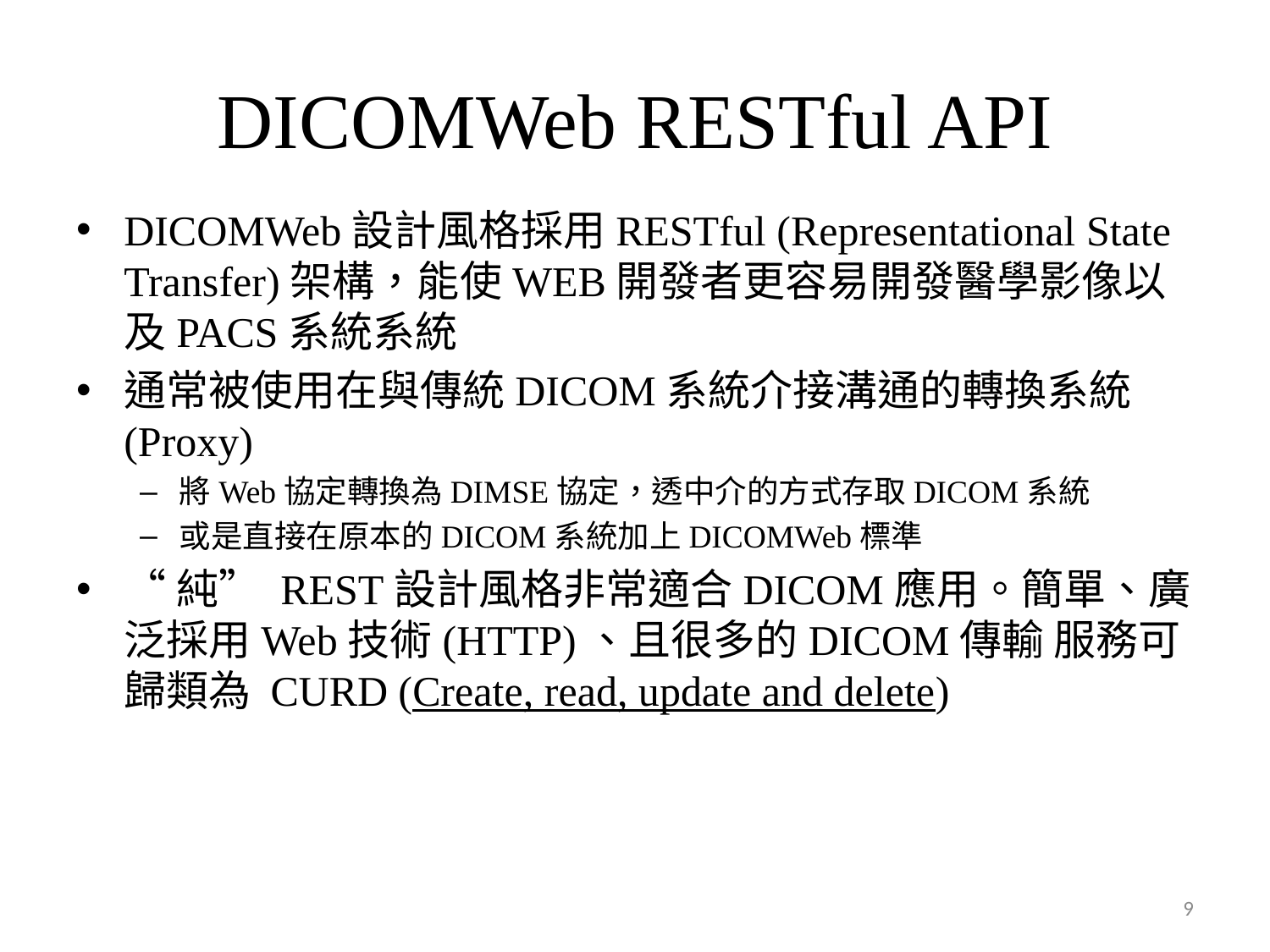

# DICOMWeb RESTful API
DICOMWeb設計風格採用RESTful (Representational State Transfer)架構，能使WEB開發者更容易開發醫學影像以及PACS系統系統
通常被使用在與傳統DICOM系統介接溝通的轉換系統(Proxy)
將Web協定轉換為DIMSE協定，透中介的方式存取DICOM系統
或是直接在原本的DICOM系統加上DICOMWeb標準
“純” REST設計風格非常適合DICOM應用。簡單、廣泛採用Web技術(HTTP)、且很多的DICOM傳輸 服務可歸類為 CURD (Create, read, update and delete)
9